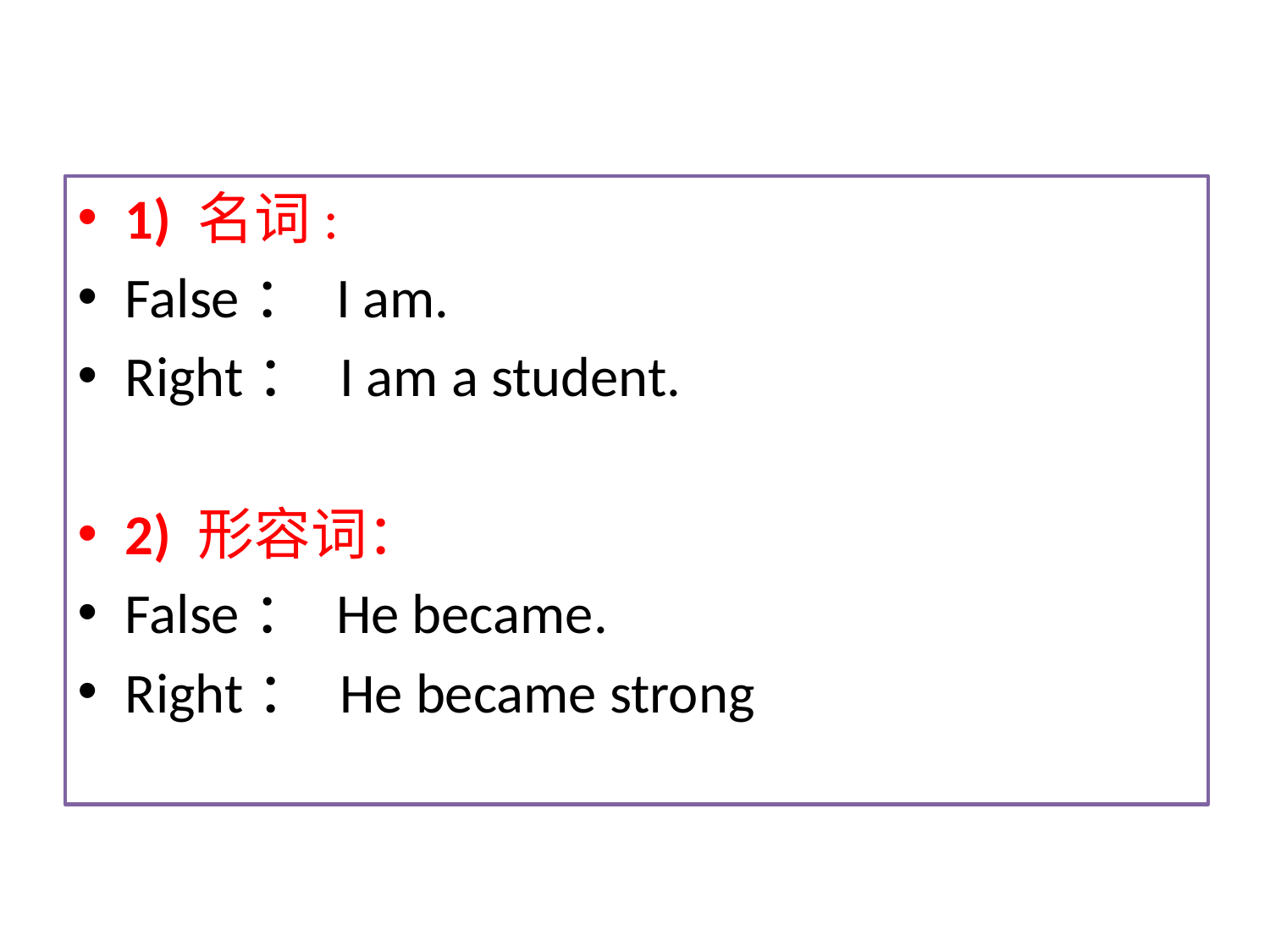

1) 名词:
False： I am.
Right： I am a student.

2) 形容词：
False： He became.
Right： He became strong